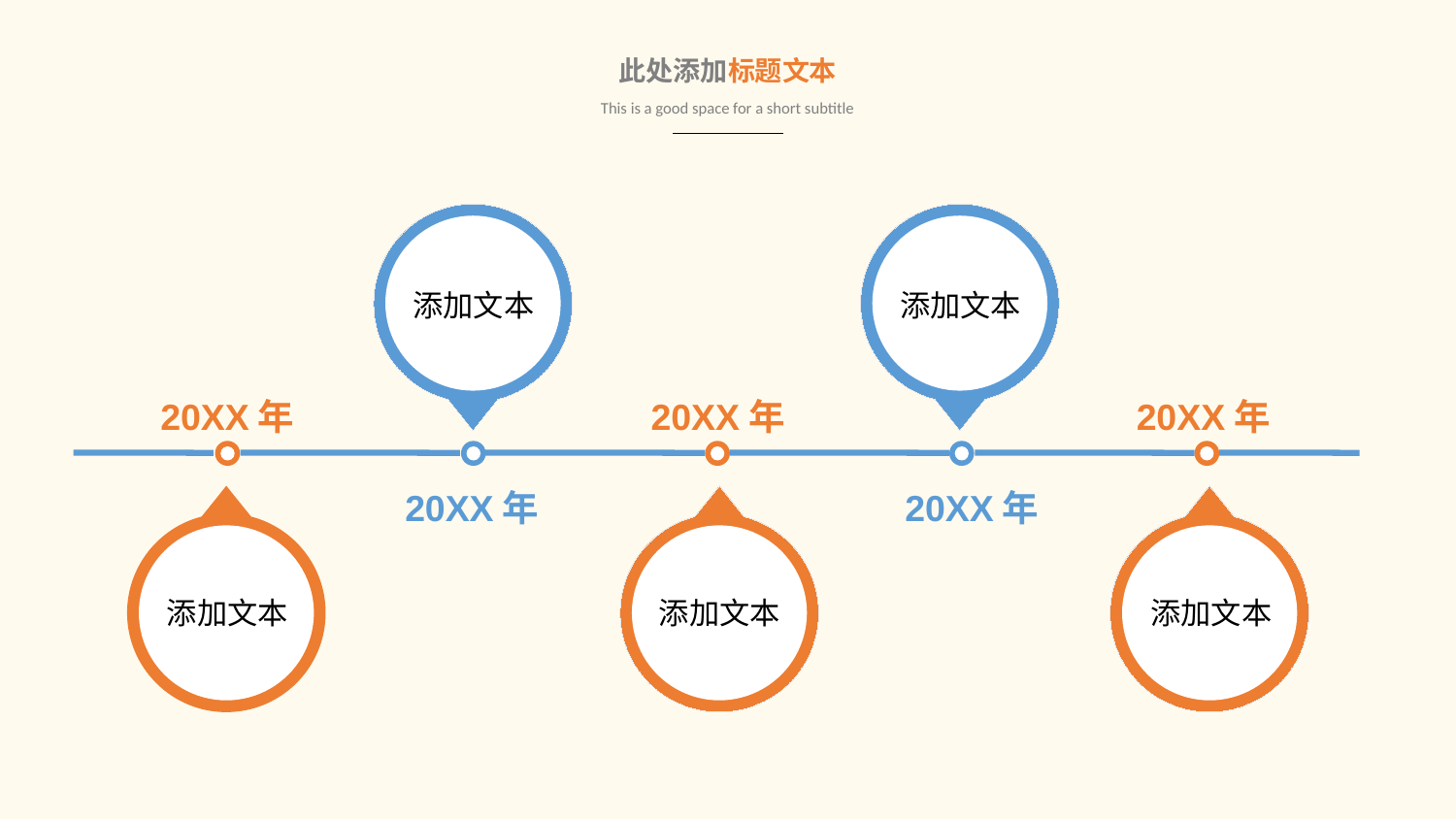

此处添加标题文本
This is a good space for a short subtitle

添加文本
添加文本
20XX年
20XX年
20XX年

20XX年
20XX年

添加文本

添加文本
添加文本